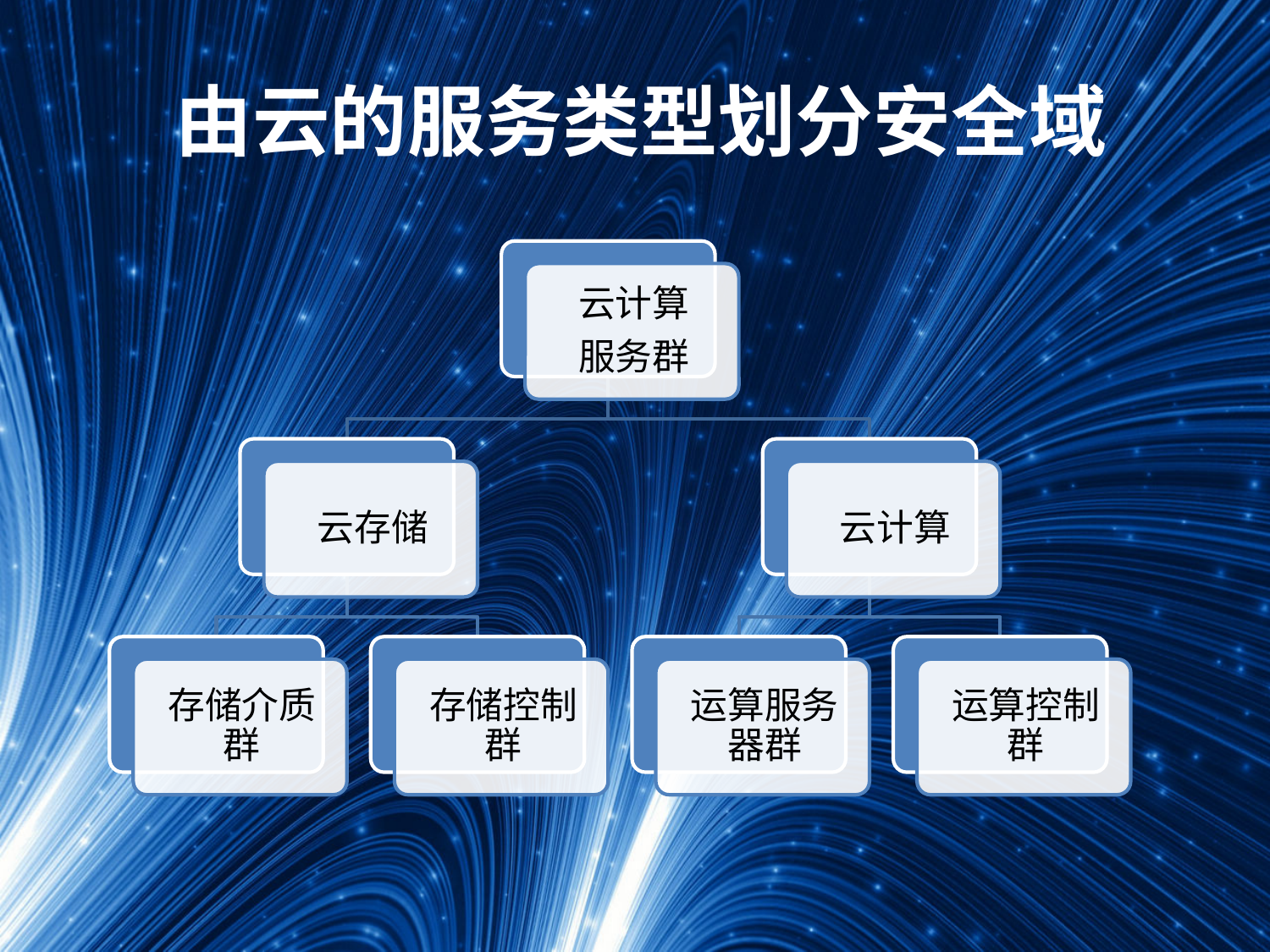

# 由云的服务类型划分安全域
云计算
服务群
云存储
存储介质群
存储控制群
云计算
运算服务器群
运算控制群